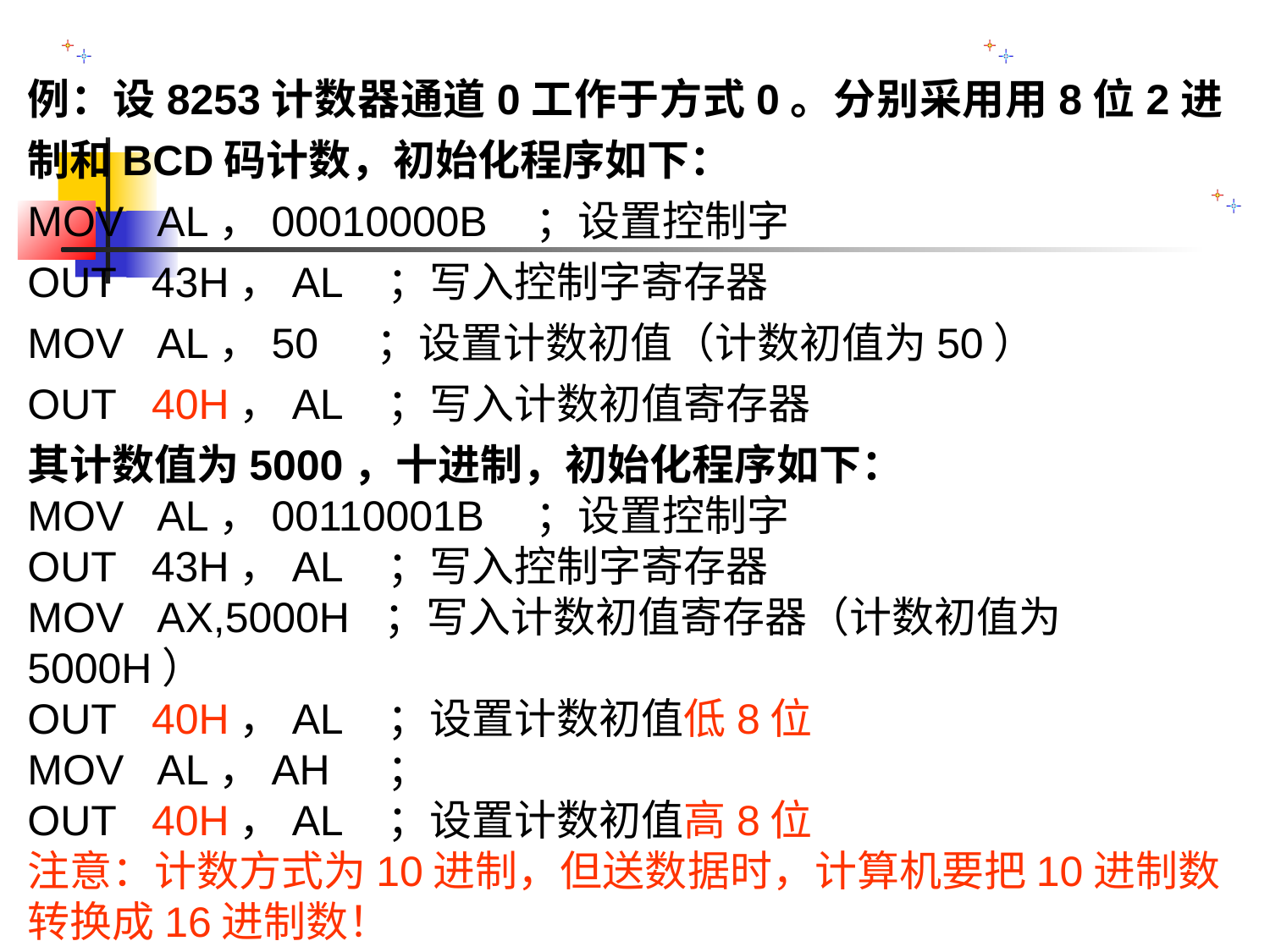

例：设8253计数器通道0工作于方式0。分别采用用8位2进制和BCD码计数，初始化程序如下：
MOV   AL，00010000B 	；设置控制字
OUT   43H，AL   ；写入控制字寄存器
MOV   AL，50    ；设置计数初值（计数初值为50）
OUT   40H，AL   ；写入计数初值寄存器
其计数值为5000，十进制，初始化程序如下：
MOV   AL，00110001B 	；设置控制字
OUT   43H，AL   ；写入控制字寄存器
MOV   AX,5000H  ；写入计数初值寄存器（计数初值为5000H）
OUT   40H，AL   ；设置计数初值低8位
MOV   AL，AH    ；
OUT   40H，AL   ；设置计数初值高8位
注意：计数方式为10进制，但送数据时，计算机要把10进制数转换成16进制数！